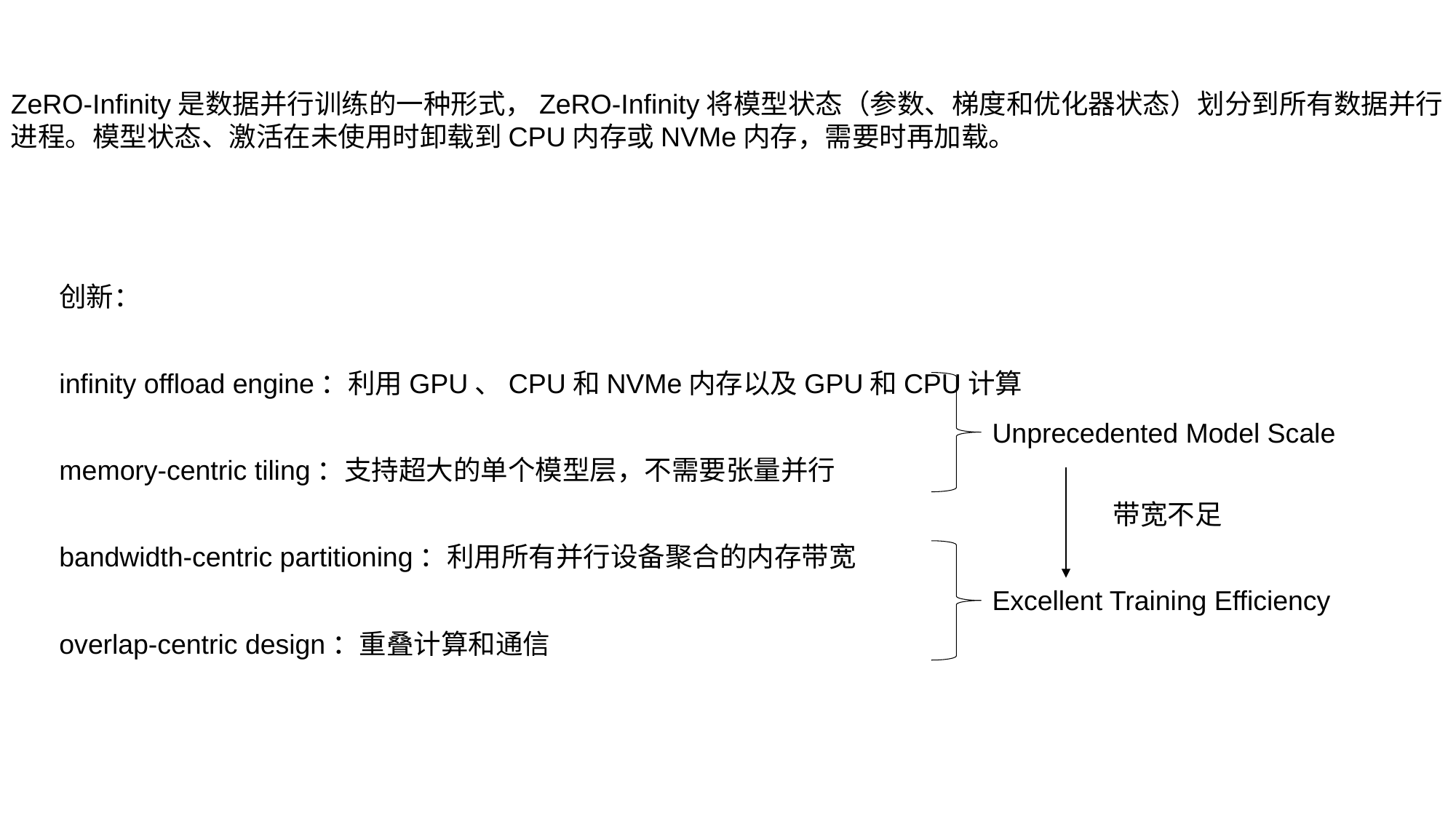

ZeRO-Infinity是数据并行训练的一种形式，ZeRO-Infinity将模型状态（参数、梯度和优化器状态）划分到所有数据并行进程。模型状态、激活在未使用时卸载到CPU内存或NVMe内存，需要时再加载。
创新：
infinity offload engine：利用GPU、CPU和NVMe内存以及GPU和CPU计算

Unprecedented Model Scale
memory-centric tiling：支持超大的单个模型层，不需要张量并行
带宽不足
bandwidth-centric partitioning：利用所有并行设备聚合的内存带宽

Excellent Training Efficiency
overlap-centric design：重叠计算和通信